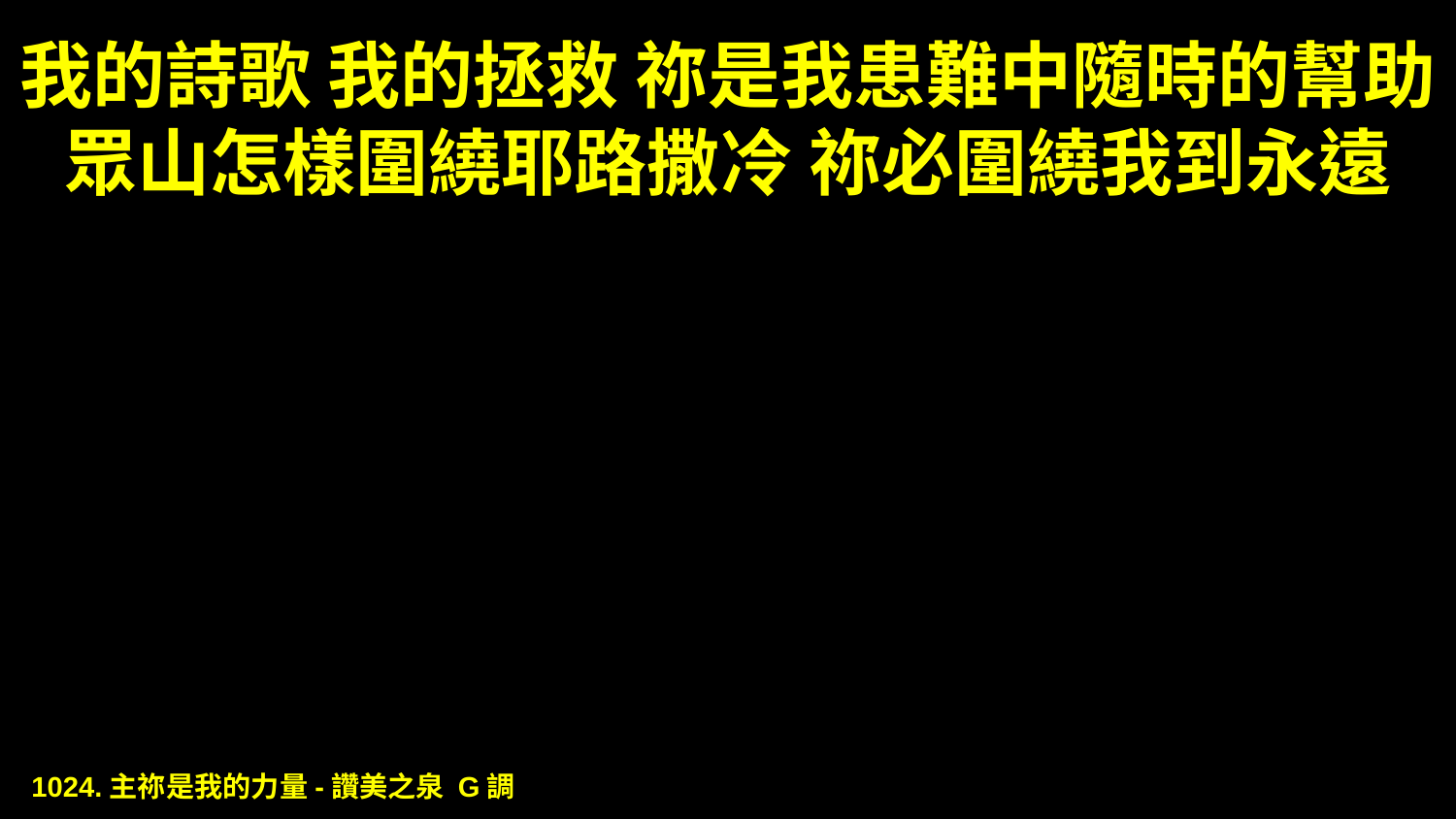

# 我的詩歌 我的拯救 祢是我患難中隨時的幫助 眾山怎樣圍繞耶路撒冷 祢必圍繞我到永遠
1024.主祢是我的力量-讚美之泉 G調